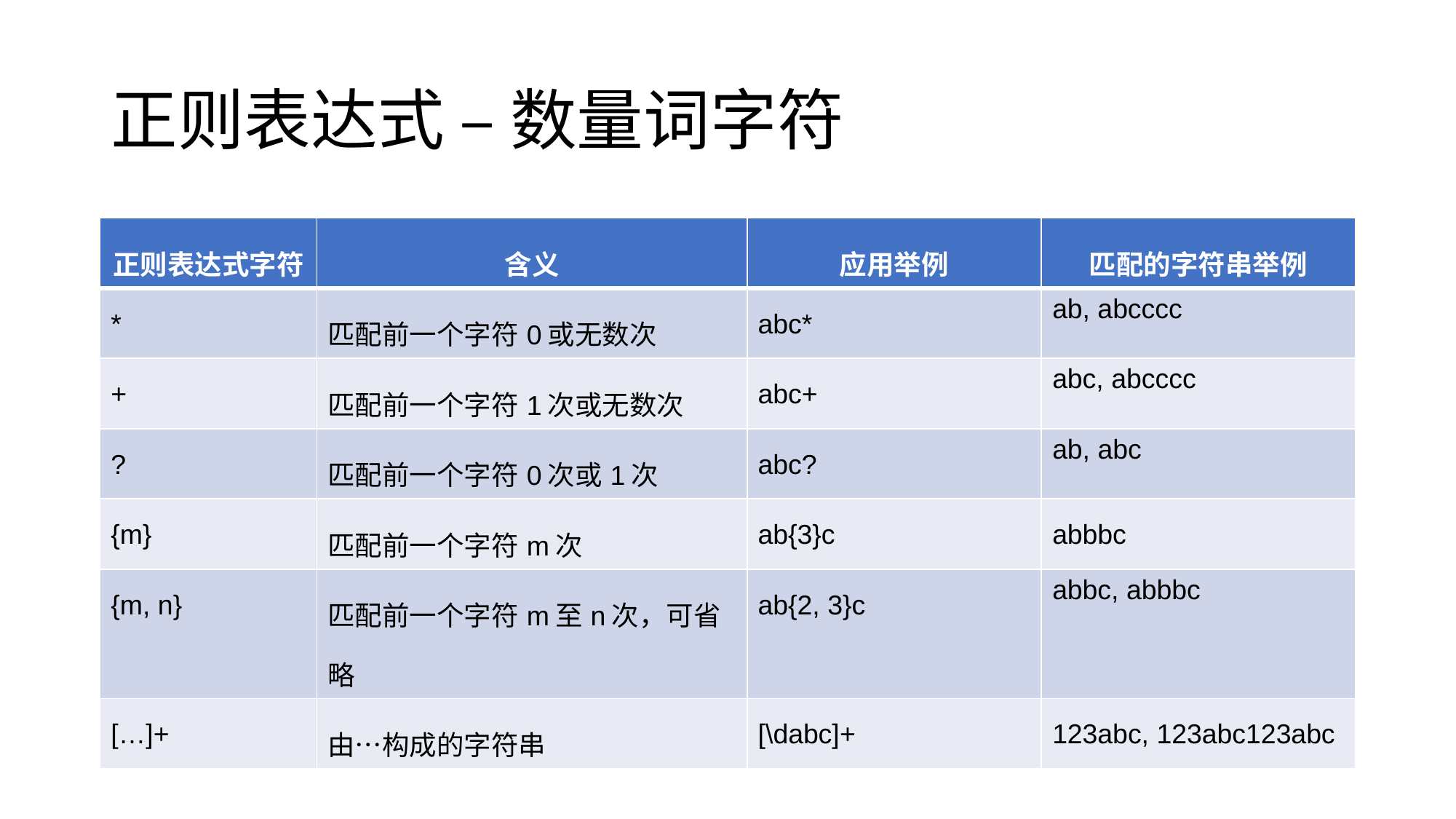

# 正则表达式 – 数量词字符
| 正则表达式字符 | 含义 | 应用举例 | 匹配的字符串举例 |
| --- | --- | --- | --- |
| \* | 匹配前一个字符0或无数次 | abc\* | ab, abcccc |
| + | 匹配前一个字符1次或无数次 | abc+ | abc, abcccc |
| ? | 匹配前一个字符0次或1次 | abc? | ab, abc |
| {m} | 匹配前一个字符m次 | ab{3}c | abbbc |
| {m, n} | 匹配前一个字符m至n次，可省略 | ab{2, 3}c | abbc, abbbc |
| […]+ | 由…构成的字符串 | [\dabc]+ | 123abc, 123abc123abc |